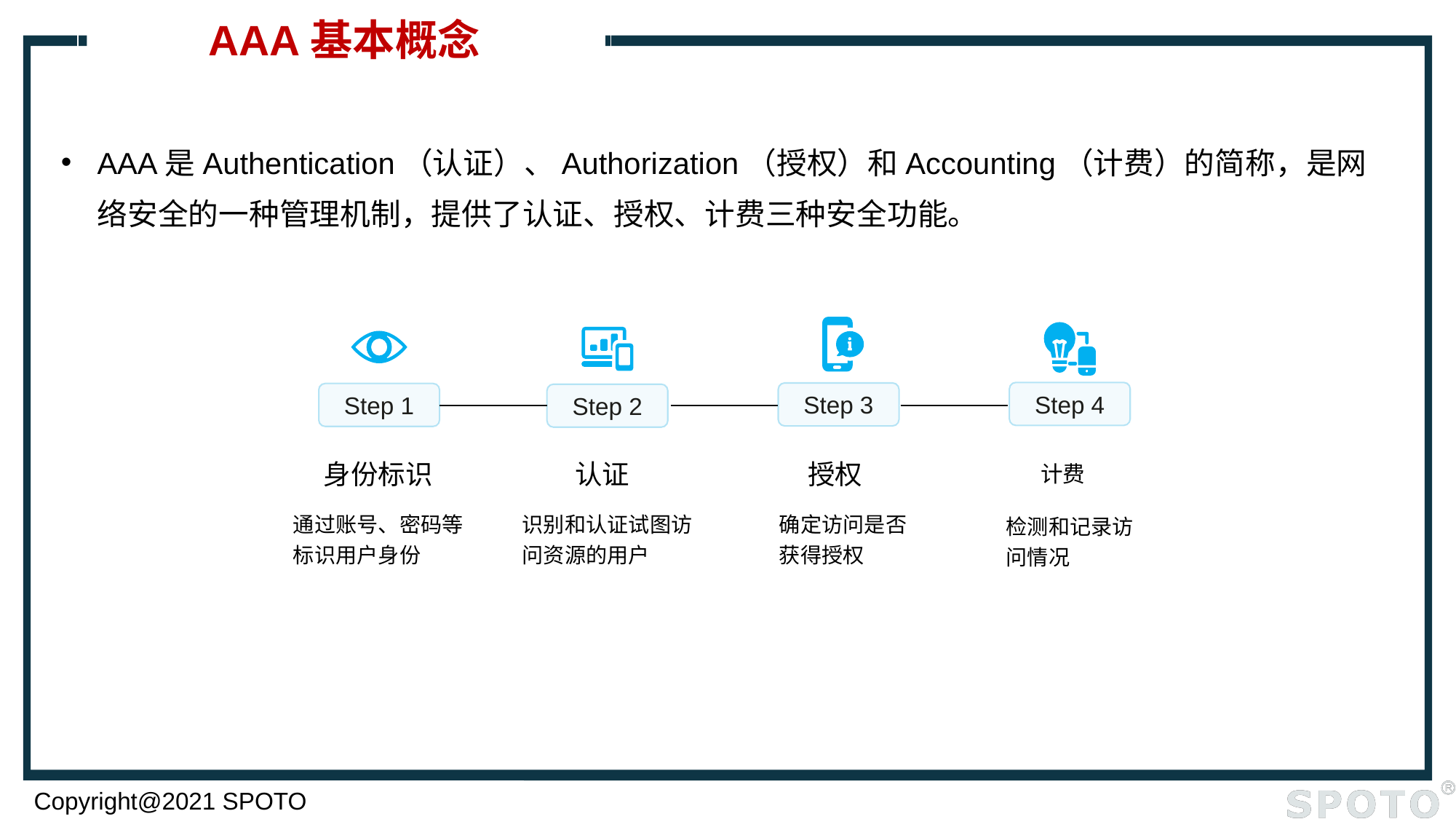

# AAA基本概念
AAA是Authentication（认证）、Authorization（授权）和Accounting（计费）的简称，是网络安全的一种管理机制，提供了认证、授权、计费三种安全功能。

Step 4
Step 3
Step 1
Step 2
身份标识
认证
授权
计费
通过账号、密码等标识用户身份
识别和认证试图访问资源的用户
确定访问是否
获得授权
检测和记录访问情况